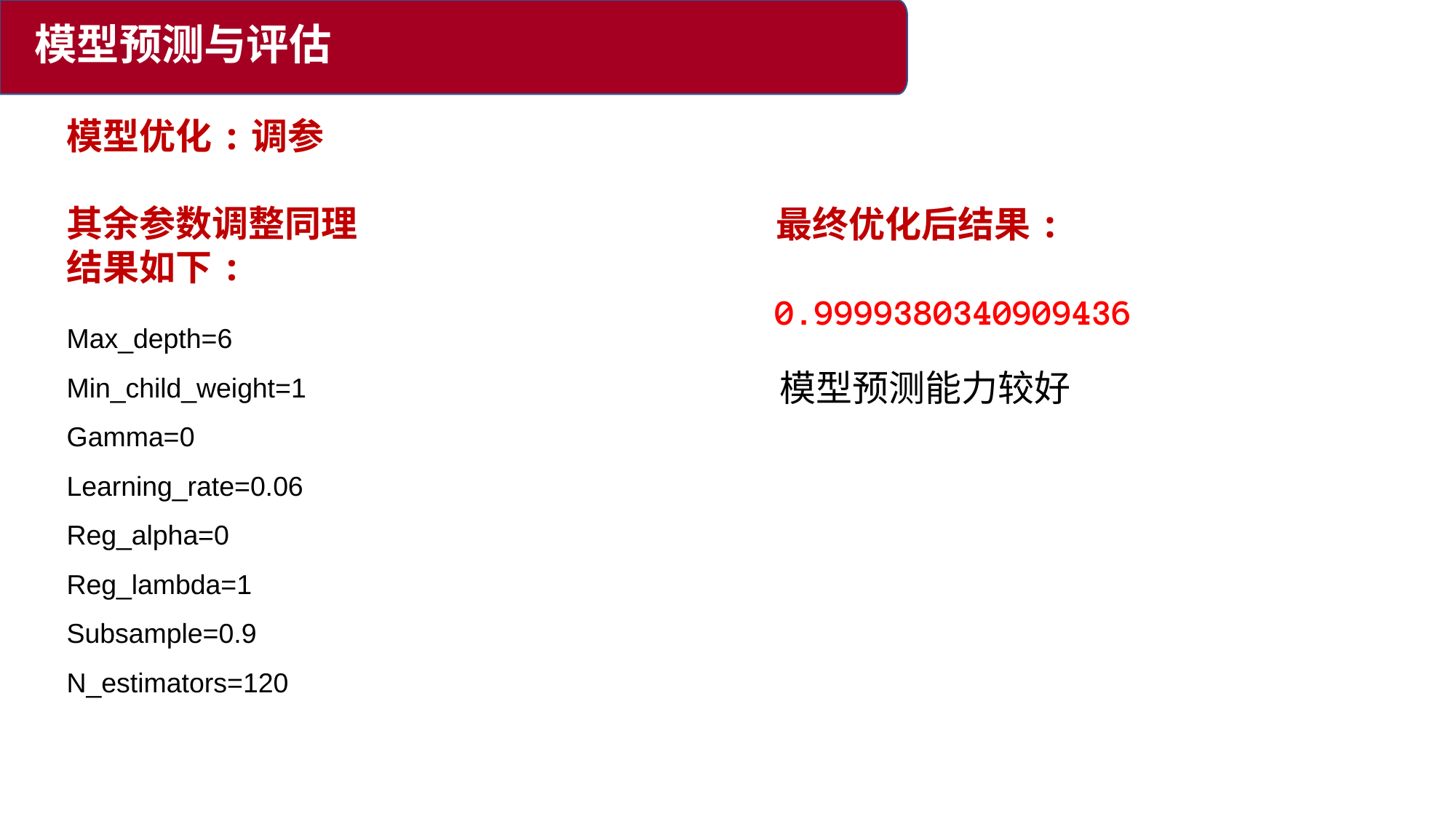

模型预测与评估
模型优化:调参

其余参数调整同理
结果如下:

最终优化后结果:

0.9999380340909436
Max_depth=6
Min_child_weight=1
Gamma=0
Learning_rate=0.06
Reg_alpha=0
Reg_lambda=1
Subsample=0.9
N_estimators=120
模型预测能力较好